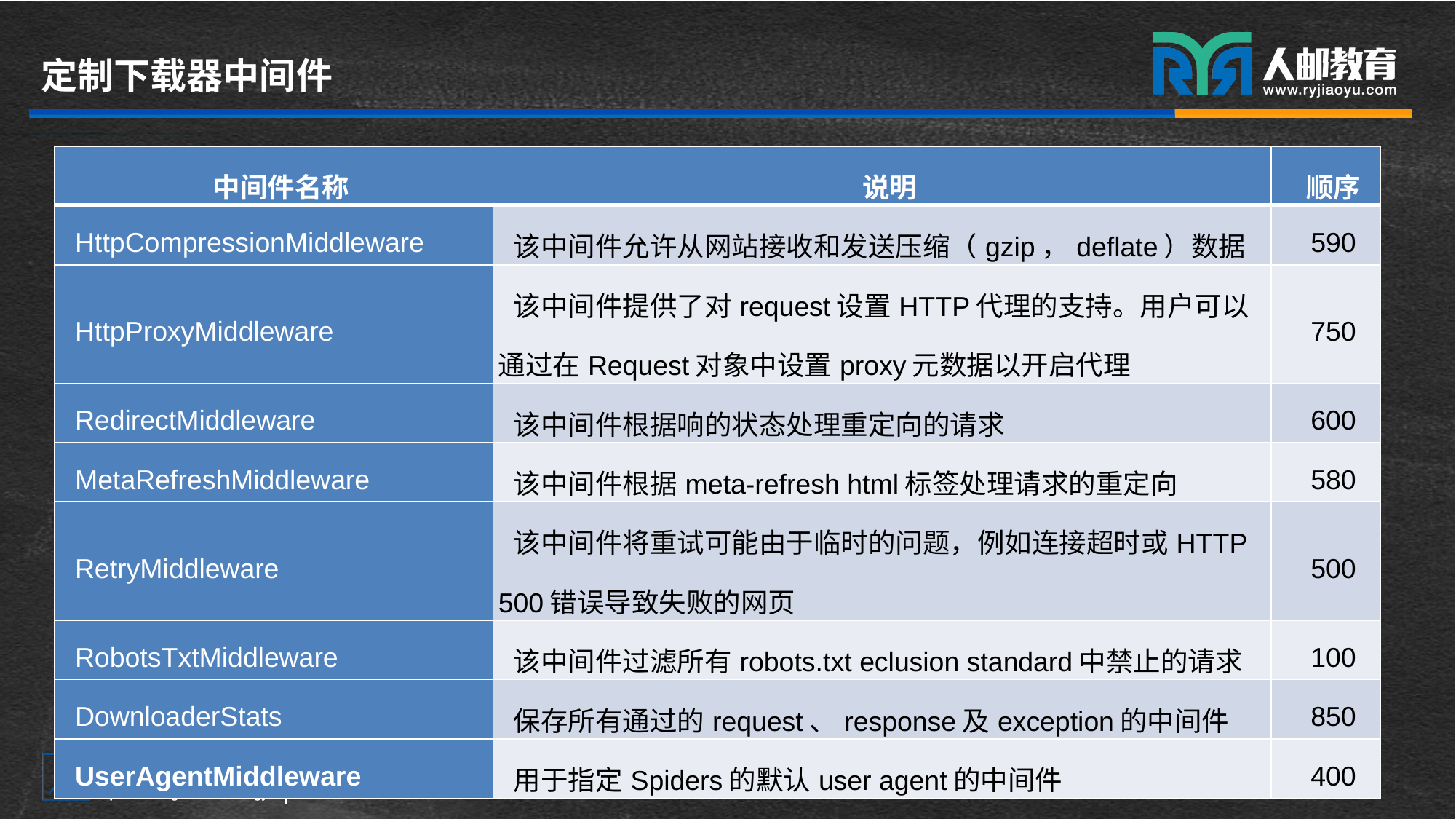

# 定制下载器中间件
| 中间件名称 | 说明 | 顺序 |
| --- | --- | --- |
| HttpCompressionMiddleware | 该中间件允许从网站接收和发送压缩（gzip，deflate）数据 | 590 |
| HttpProxyMiddleware | 该中间件提供了对request设置HTTP代理的支持。用户可以通过在Request对象中设置proxy元数据以开启代理 | 750 |
| RedirectMiddleware | 该中间件根据响的状态处理重定向的请求 | 600 |
| MetaRefreshMiddleware | 该中间件根据meta-refresh html标签处理请求的重定向 | 580 |
| RetryMiddleware | 该中间件将重试可能由于临时的问题，例如连接超时或HTTP 500错误导致失败的网页 | 500 |
| RobotsTxtMiddleware | 该中间件过滤所有robots.txt eclusion standard中禁止的请求 | 100 |
| DownloaderStats | 保存所有通过的request、response及exception的中间件 | 850 |
| UserAgentMiddleware | 用于指定Spiders的默认user agent的中间件 | 400 |